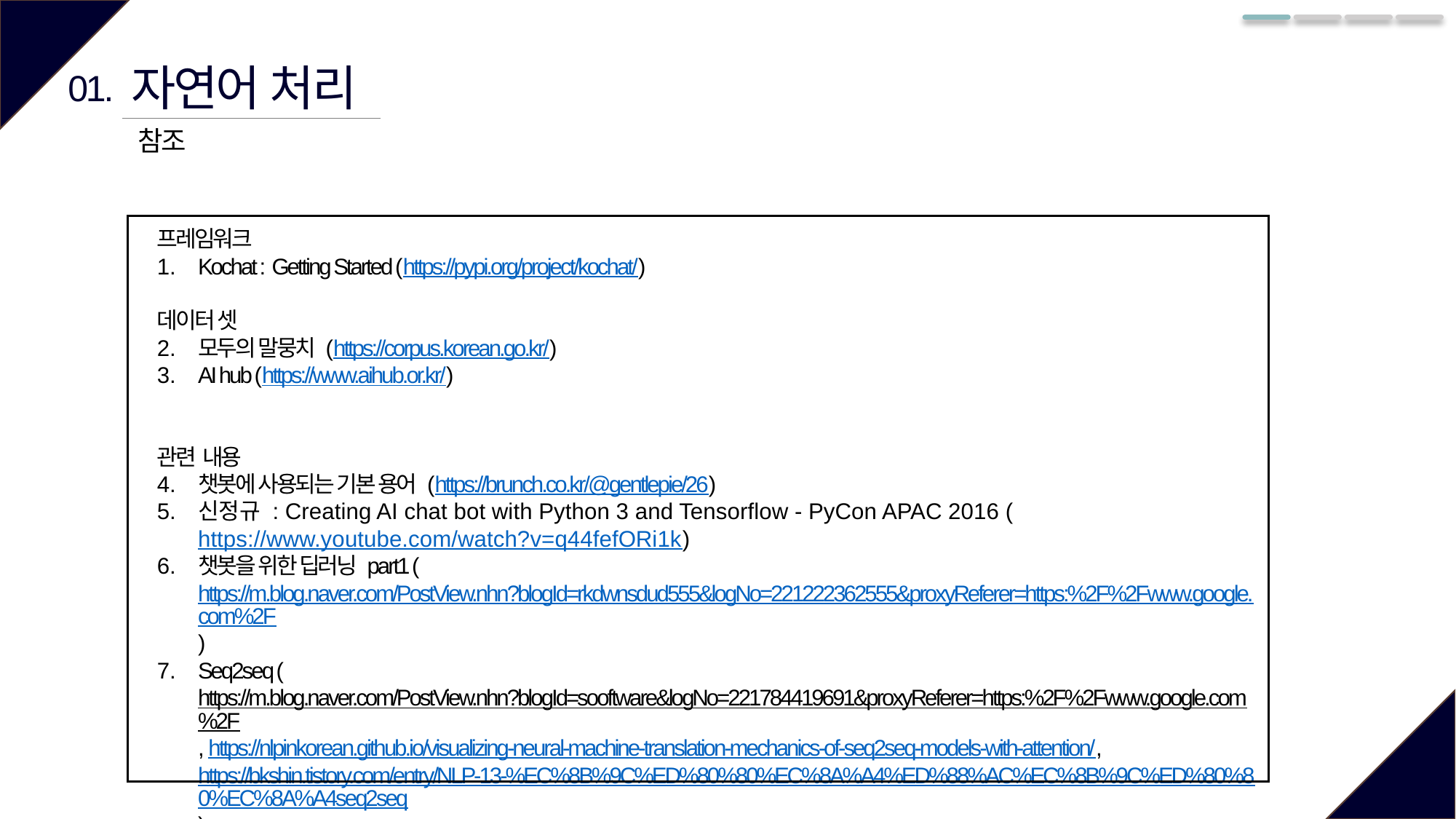

자연어 처리
01.
참조

프레임워크
Kochat :  Getting Started (https://pypi.org/project/kochat/)

데이터 셋
모두의 말뭉치 (https://corpus.korean.go.kr/)
AI hub (https://www.aihub.or.kr/)

관련  내용
챗봇에 사용되는 기본 용어 (https://brunch.co.kr/@gentlepie/26)
신정규 : Creating AI chat bot with Python 3 and Tensorflow - PyCon APAC 2016 (https://www.youtube.com/watch?v=q44fefORi1k)
챗봇을 위한 딥러닝 part1 (https://m.blog.naver.com/PostView.nhn?blogId=rkdwnsdud555&logNo=221222362555&proxyReferer=https:%2F%2Fwww.google.com%2F)
Seq2seq (https://m.blog.naver.com/PostView.nhn?blogId=sooftware&logNo=221784419691&proxyReferer=https:%2F%2Fwww.google.com%2F, https://nlpinkorean.github.io/visualizing-neural-machine-translation-mechanics-of-seq2seq-models-with-attention/, https://bkshin.tistory.com/entry/NLP-13-%EC%8B%9C%ED%80%80%EC%8A%A4%ED%88%AC%EC%8B%9C%ED%80%80%EC%8A%A4seq2seq)